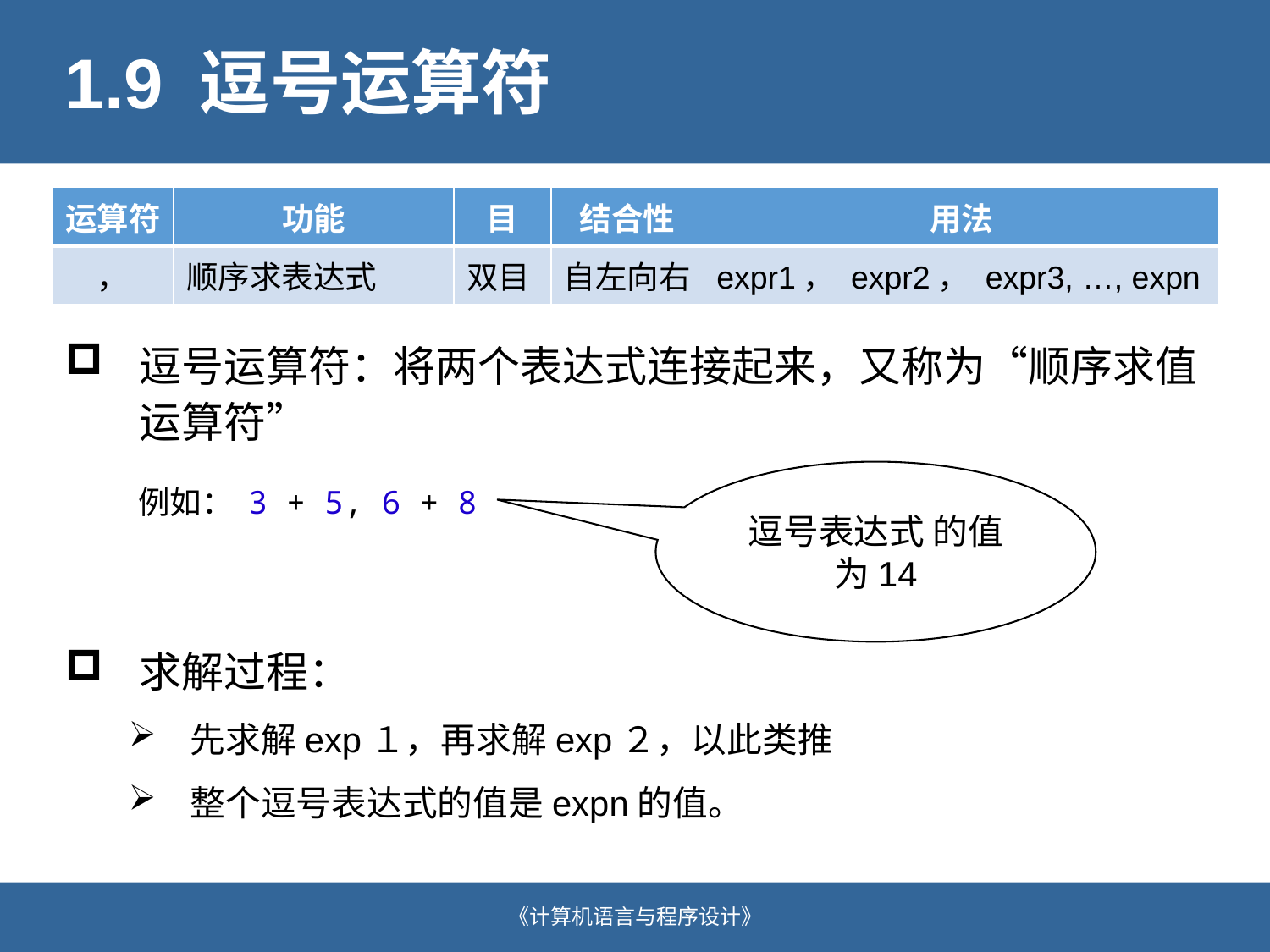

# 1.9 逗号运算符
| 运算符 | 功能 | 目 | 结合性 | 用法 |
| --- | --- | --- | --- | --- |
| ， | 顺序求表达式 | 双目 | 自左向右 | expr1， expr2， expr3, …, expn |
逗号运算符：将两个表达式连接起来，又称为“顺序求值运算符”

求解过程：
先求解exp１，再求解exp２，以此类推
整个逗号表达式的值是expn的值。

逗号表达式 的值为14
例如： 3 + 5, 6 + 8

《计算机语言与程序设计》
49